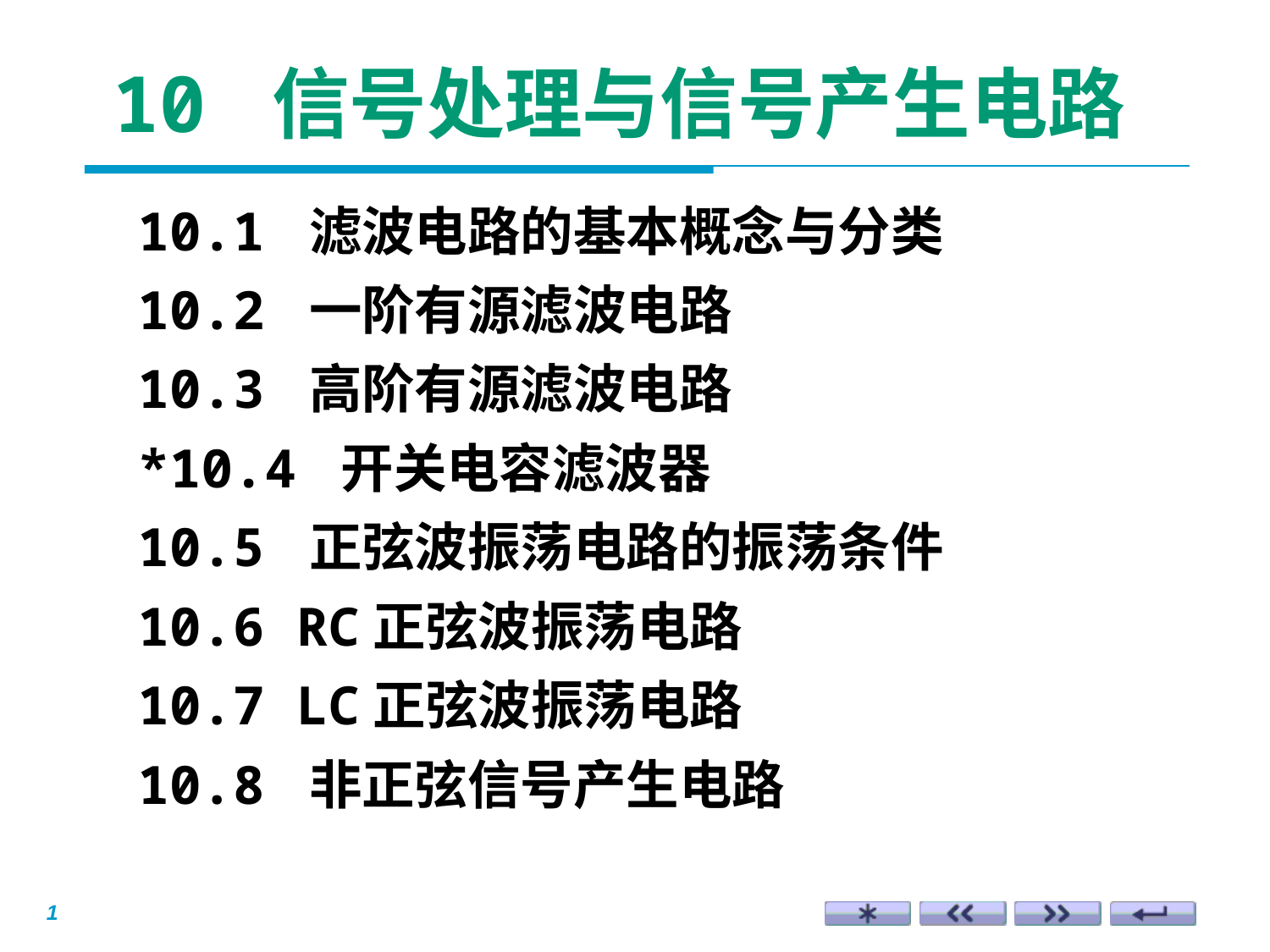

# 10 信号处理与信号产生电路
10.1 滤波电路的基本概念与分类
10.2 一阶有源滤波电路
10.3 高阶有源滤波电路
*10.4 开关电容滤波器
10.5 正弦波振荡电路的振荡条件
10.6 RC正弦波振荡电路
10.7 LC正弦波振荡电路
10.8 非正弦信号产生电路